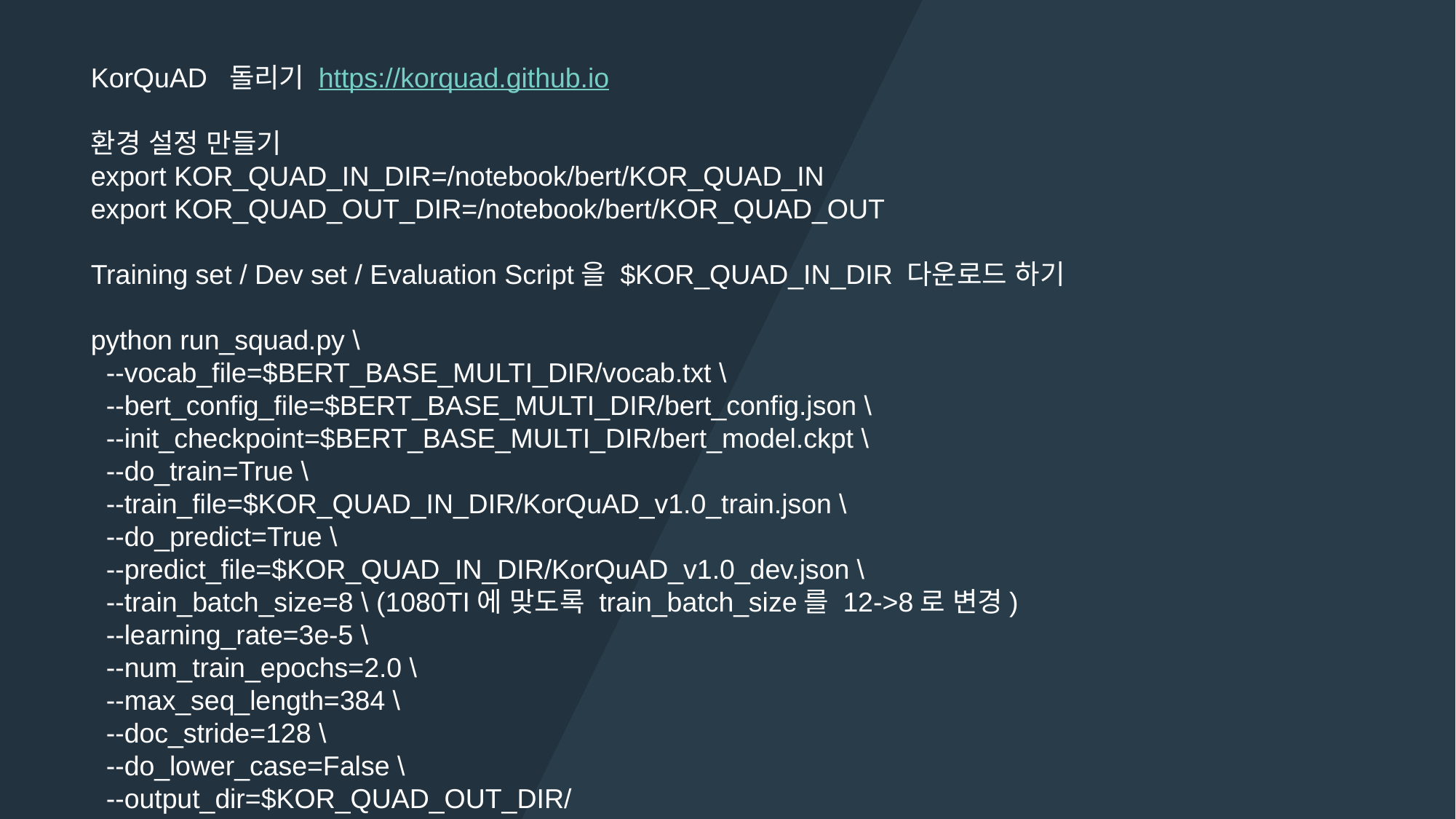

KorQuAD  돌리기 https://korquad.github.io

환경 설정 만들기
export KOR_QUAD_IN_DIR=/notebook/bert/KOR_QUAD_IN
export KOR_QUAD_OUT_DIR=/notebook/bert/KOR_QUAD_OUT

Training set / Dev set / Evaluation Script을 $KOR_QUAD_IN_DIR 다운로드 하기

python run_squad.py \
  --vocab_file=$BERT_BASE_MULTI_DIR/vocab.txt \
  --bert_config_file=$BERT_BASE_MULTI_DIR/bert_config.json \
  --init_checkpoint=$BERT_BASE_MULTI_DIR/bert_model.ckpt \
  --do_train=True \
  --train_file=$KOR_QUAD_IN_DIR/KorQuAD_v1.0_train.json \
  --do_predict=True \
  --predict_file=$KOR_QUAD_IN_DIR/KorQuAD_v1.0_dev.json \
  --train_batch_size=8 \ (1080TI에 맞도록 train_batch_size를 12->8로 변경)
  --learning_rate=3e-5 \
  --num_train_epochs=2.0 \
  --max_seq_length=384 \
  --doc_stride=128 \
  --do_lower_case=False \
  --output_dir=$KOR_QUAD_OUT_DIR/